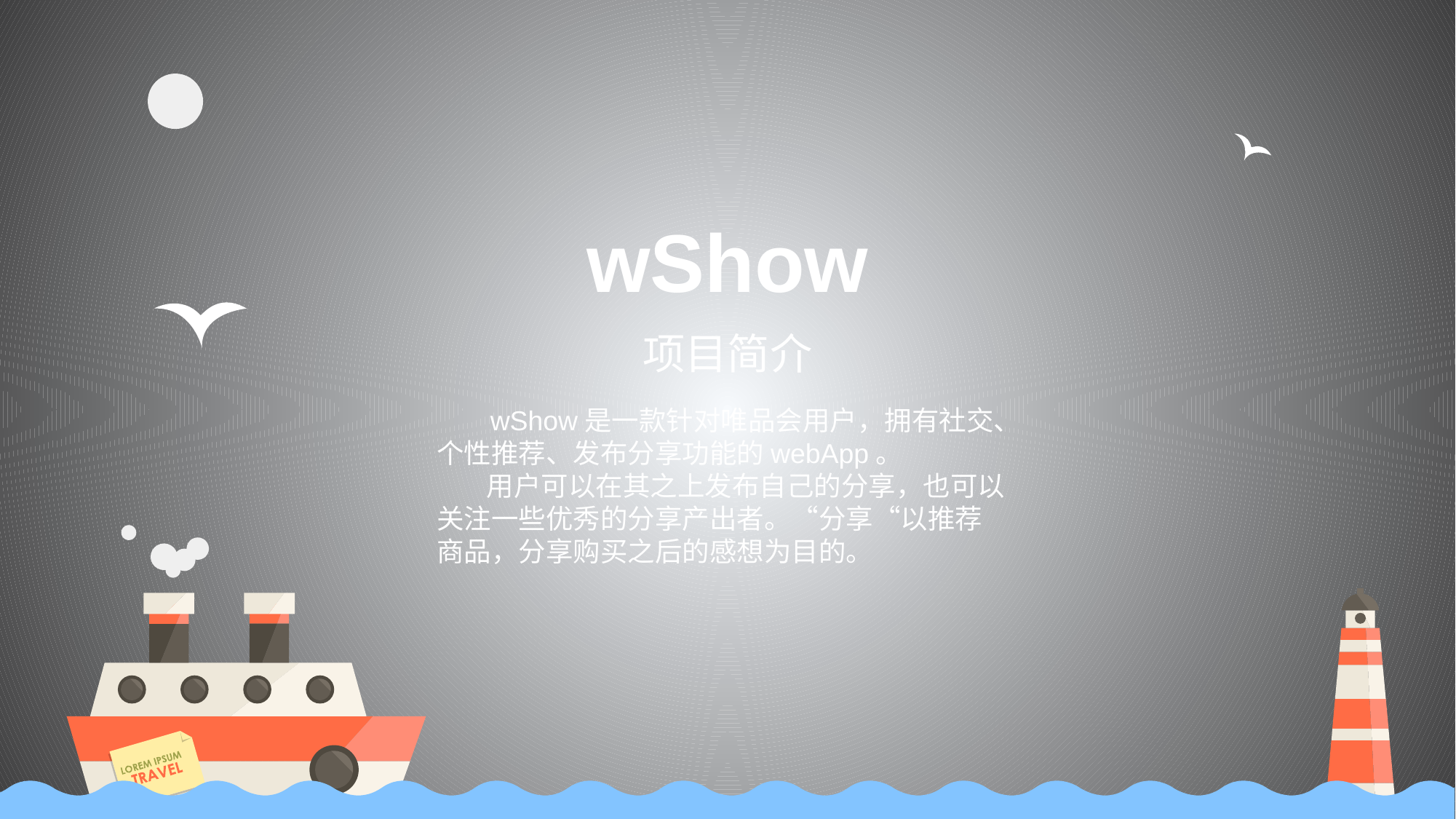

wShow

项目简介
       wShow是一款针对唯品会用户，拥有社交、个性推荐、发布分享功能的webApp。
       用户可以在其之上发布自己的分享，也可以关注一些优秀的分享产出者。“分享“以推荐商品，分享购买之后的感想为目的。